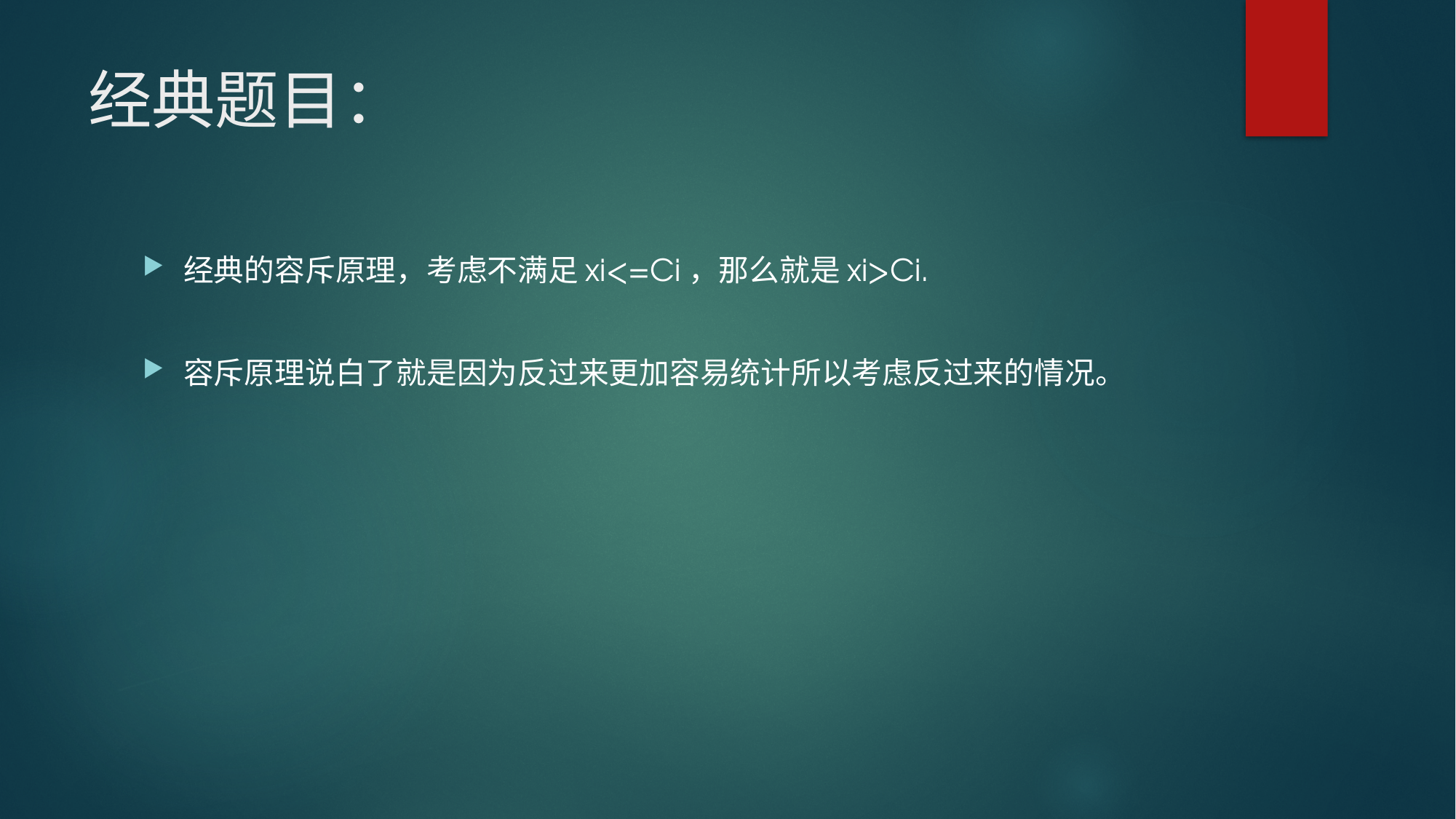

# 经典题目：
经典的容斥原理，考虑不满足xi<=Ci，那么就是xi>Ci.

容斥原理说白了就是因为反过来更加容易统计所以考虑反过来的情况。